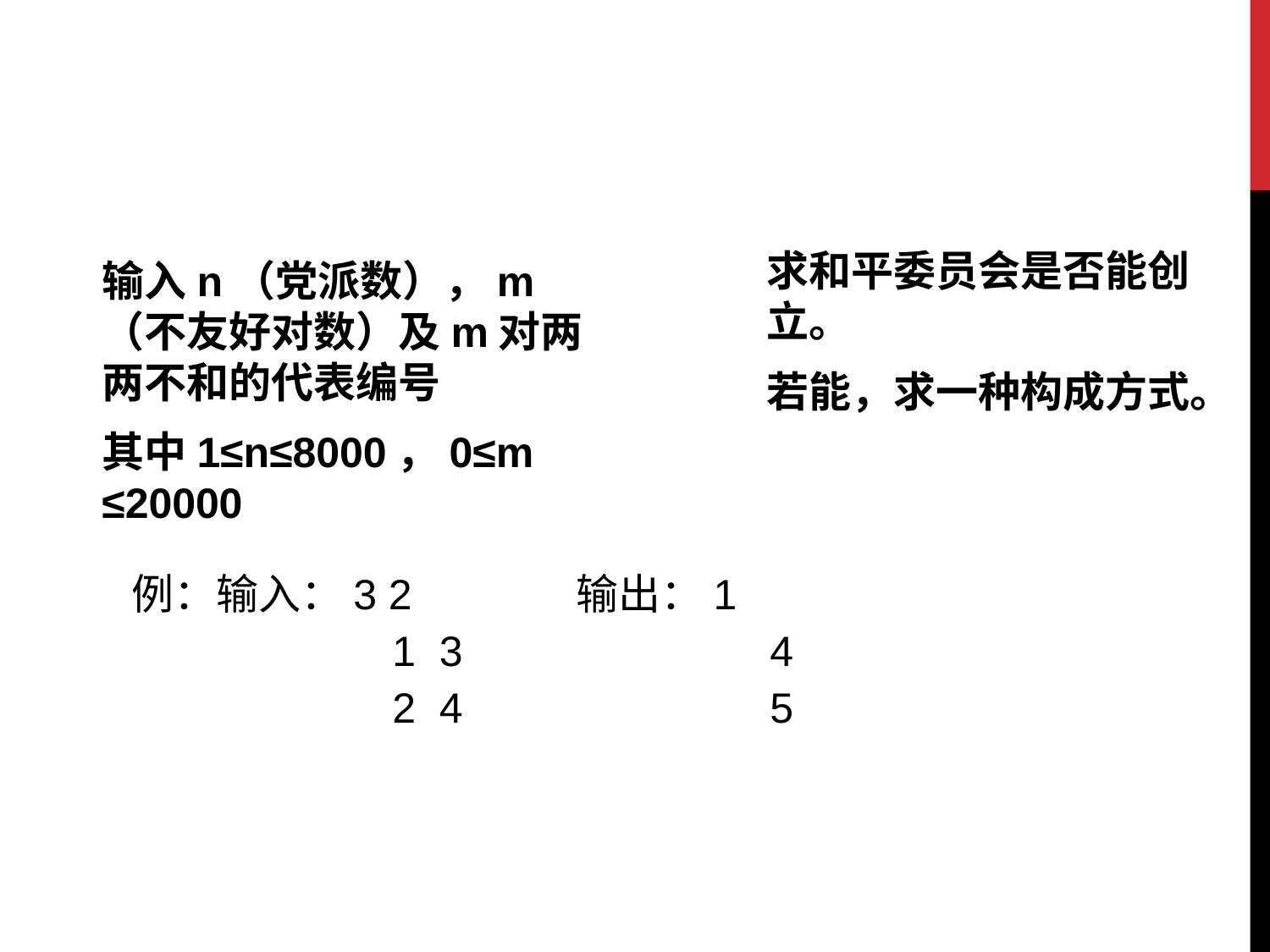

求和平委员会是否能创立。
若能，求一种构成方式。
输入n（党派数），m（不友好对数）及m对两两不和的代表编号
其中1≤n≤8000，0≤m ≤20000
例：输入：3 2             输出：1
                      1  3                          4
                      2  4                          5